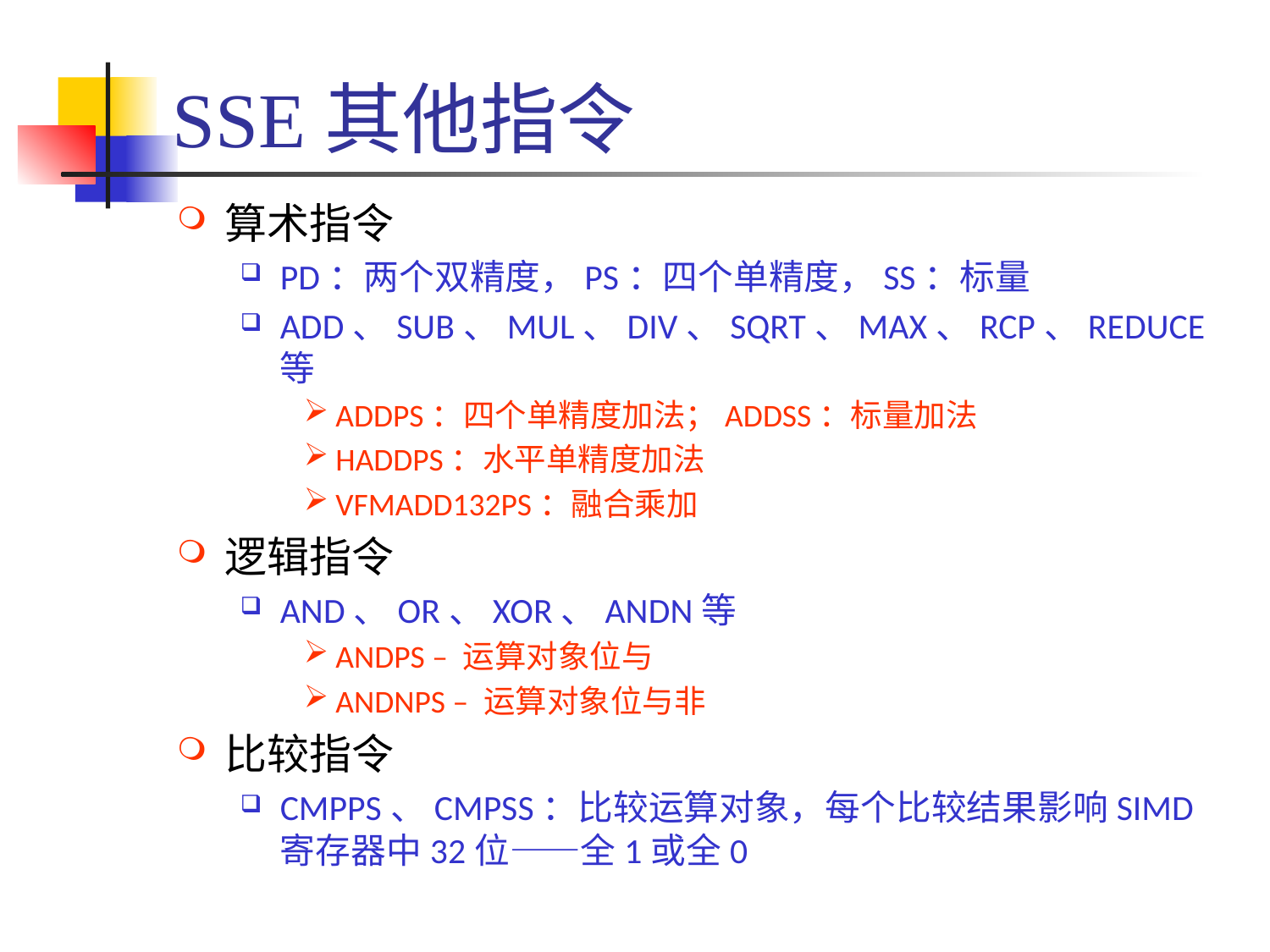

# SSE其他指令
算术指令
PD：两个双精度，PS：四个单精度，SS：标量
ADD、SUB、MUL、DIV、SQRT、MAX、RCP、REDUCE等
ADDPS：四个单精度加法；ADDSS：标量加法
HADDPS：水平单精度加法
VFMADD132PS：融合乘加
逻辑指令
AND、OR、XOR、ANDN等
ANDPS – 运算对象位与
ANDNPS – 运算对象位与非
比较指令
CMPPS、CMPSS：比较运算对象，每个比较结果影响SIMD寄存器中32位——全1或全0